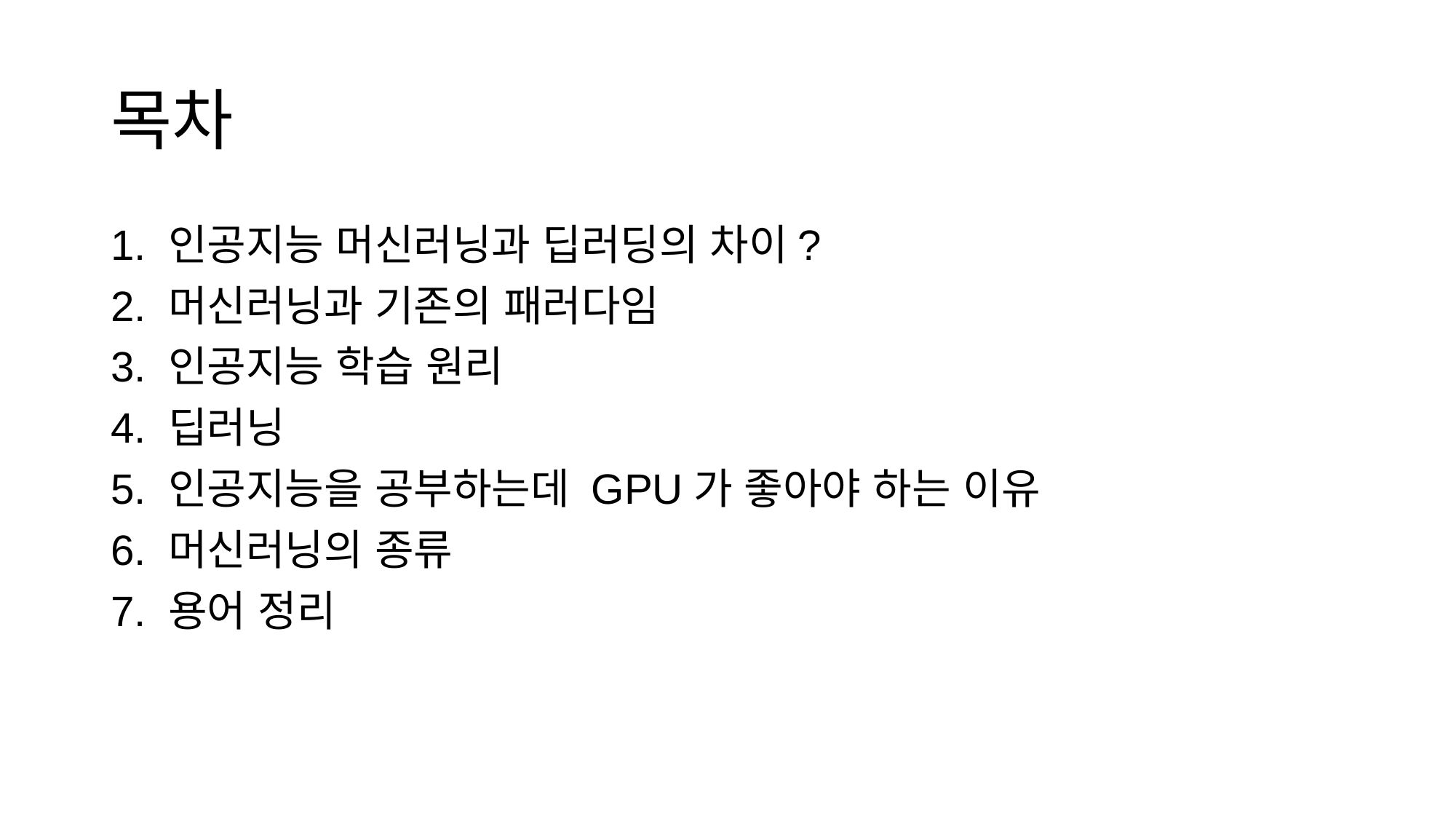

# 목차
1. 인공지능 머신러닝과 딥러딩의 차이?
2. 머신러닝과 기존의 패러다임
3. 인공지능 학습 원리
4. 딥러닝
5. 인공지능을 공부하는데 GPU가 좋아야 하는 이유
6. 머신러닝의 종류
7. 용어 정리